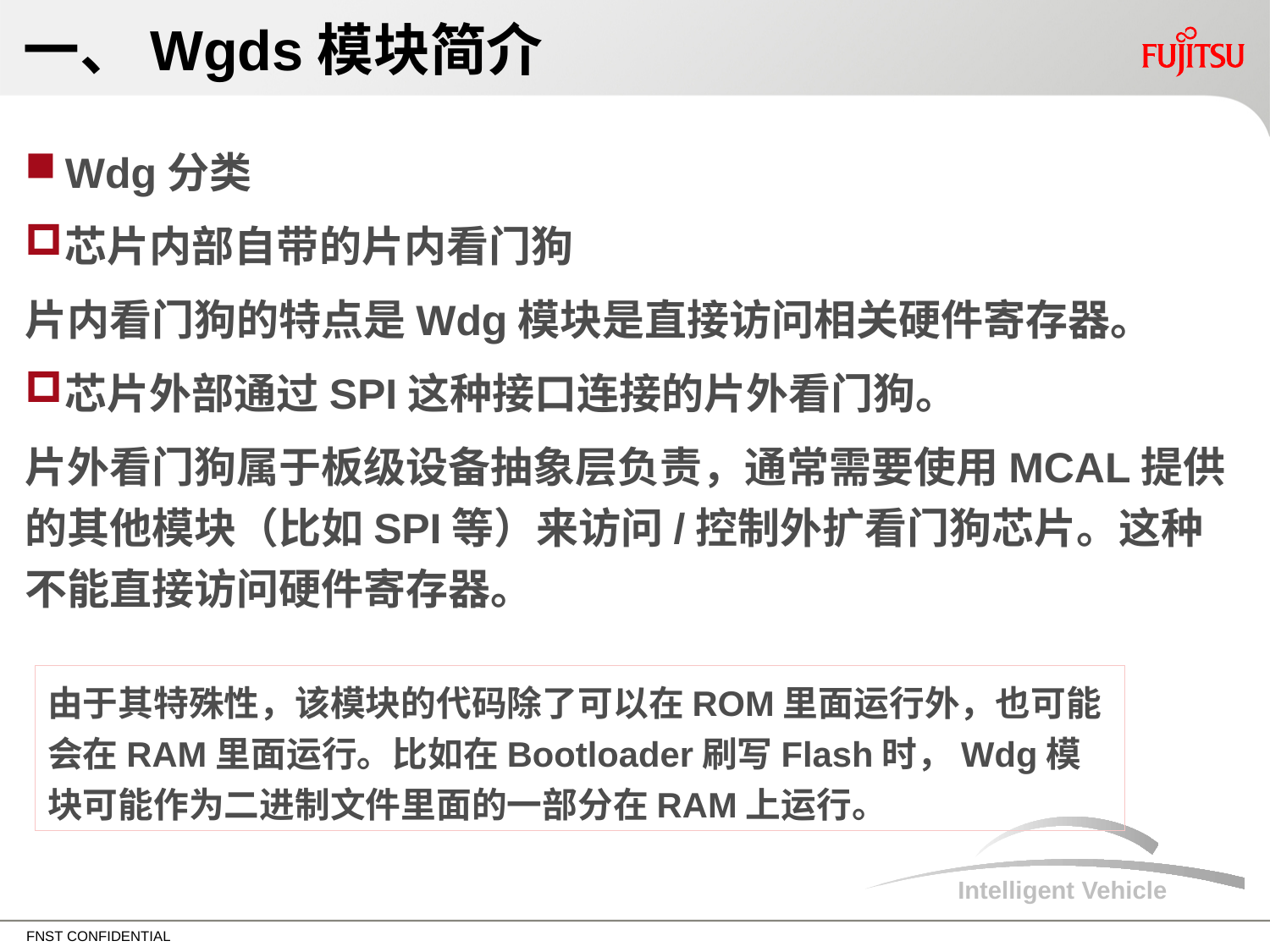

# 一、Wgds模块简介
Wdg分类
芯片内部自带的片内看门狗
片内看门狗的特点是Wdg模块是直接访问相关硬件寄存器。
芯片外部通过SPI这种接口连接的片外看门狗。
片外看门狗属于板级设备抽象层负责，通常需要使用MCAL提供的其他模块（比如SPI等）来访问/控制外扩看门狗芯片。这种不能直接访问硬件寄存器。
由于其特殊性，该模块的代码除了可以在ROM里面运行外，也可能会在RAM里面运行。比如在Bootloader刷写Flash时，Wdg模块可能作为二进制文件里面的一部分在RAM上运行。